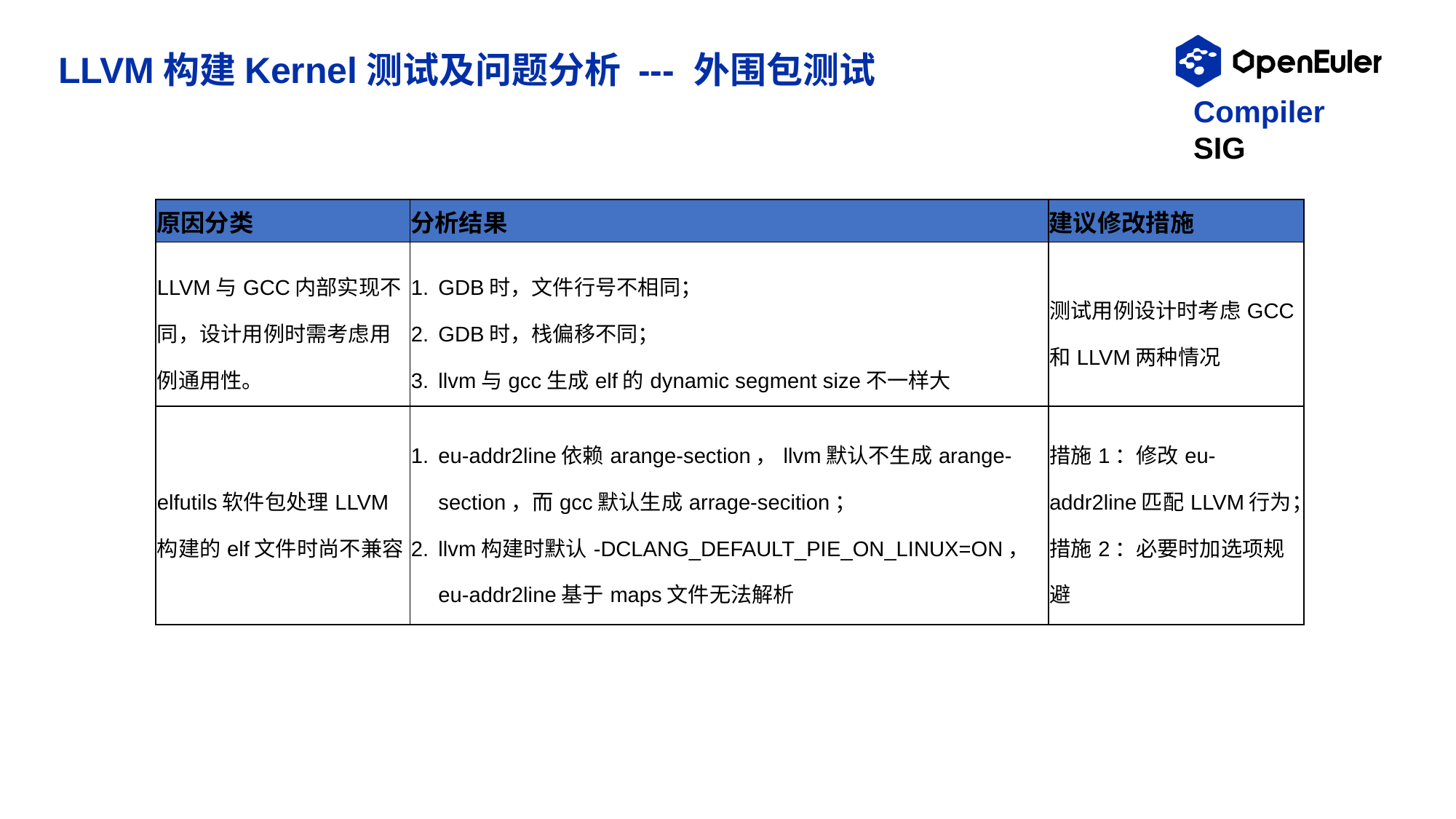

LLVM构建Kernel测试及问题分析 --- 外围包测试
| 原因分类 | 分析结果 | 建议修改措施 |
| --- | --- | --- |
| LLVM与GCC内部实现不同，设计用例时需考虑用例通用性。 | GDB时，文件行号不相同； GDB时，栈偏移不同； llvm与gcc生成elf的dynamic segment size不一样大 | 测试用例设计时考虑GCC和LLVM两种情况 |
| elfutils软件包处理LLVM构建的elf文件时尚不兼容 | eu-addr2line依赖arange-section，llvm默认不生成arange-section，而gcc默认生成arrage-secition； llvm构建时默认-DCLANG\_DEFAULT\_PIE\_ON\_LINUX=ON，eu-addr2line基于maps文件无法解析 | 措施1：修改eu-addr2line匹配LLVM行为； 措施2：必要时加选项规避 |